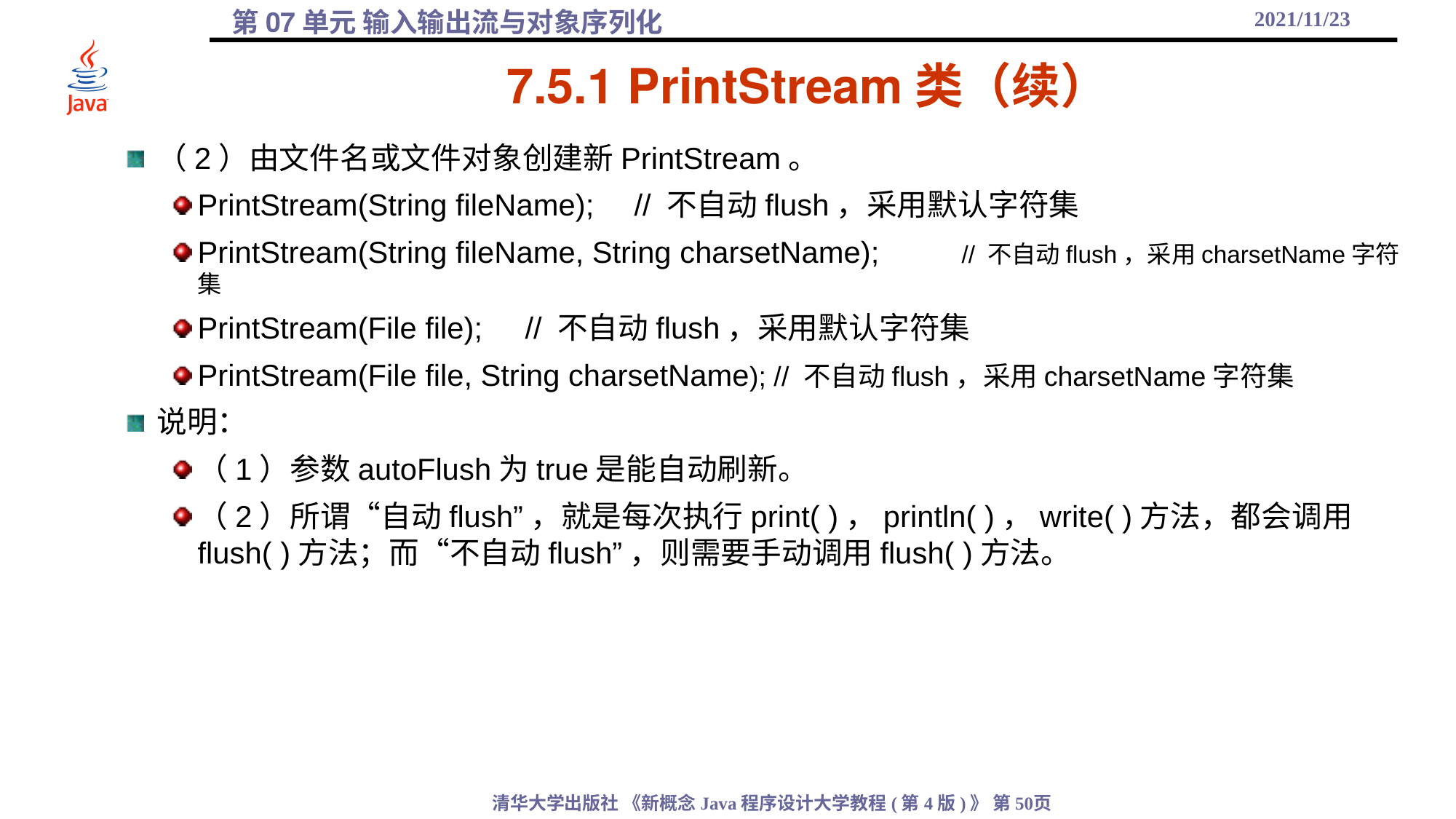

2021/11/23
# 7.5.1 PrintStream类（续）
（2）由文件名或文件对象创建新PrintStream。
PrintStream(String fileName);	// 不自动flush，采用默认字符集
PrintStream(String fileName, String charsetName);	// 不自动flush，采用charsetName字符集
PrintStream(File file);	// 不自动flush，采用默认字符集
PrintStream(File file, String charsetName); // 不自动flush，采用charsetName字符集
说明：
（1）参数autoFlush为true是能自动刷新。
（2）所谓“自动flush”，就是每次执行print( )，println( )，write( )方法，都会调用flush( )方法；而“不自动flush”，则需要手动调用flush( )方法。